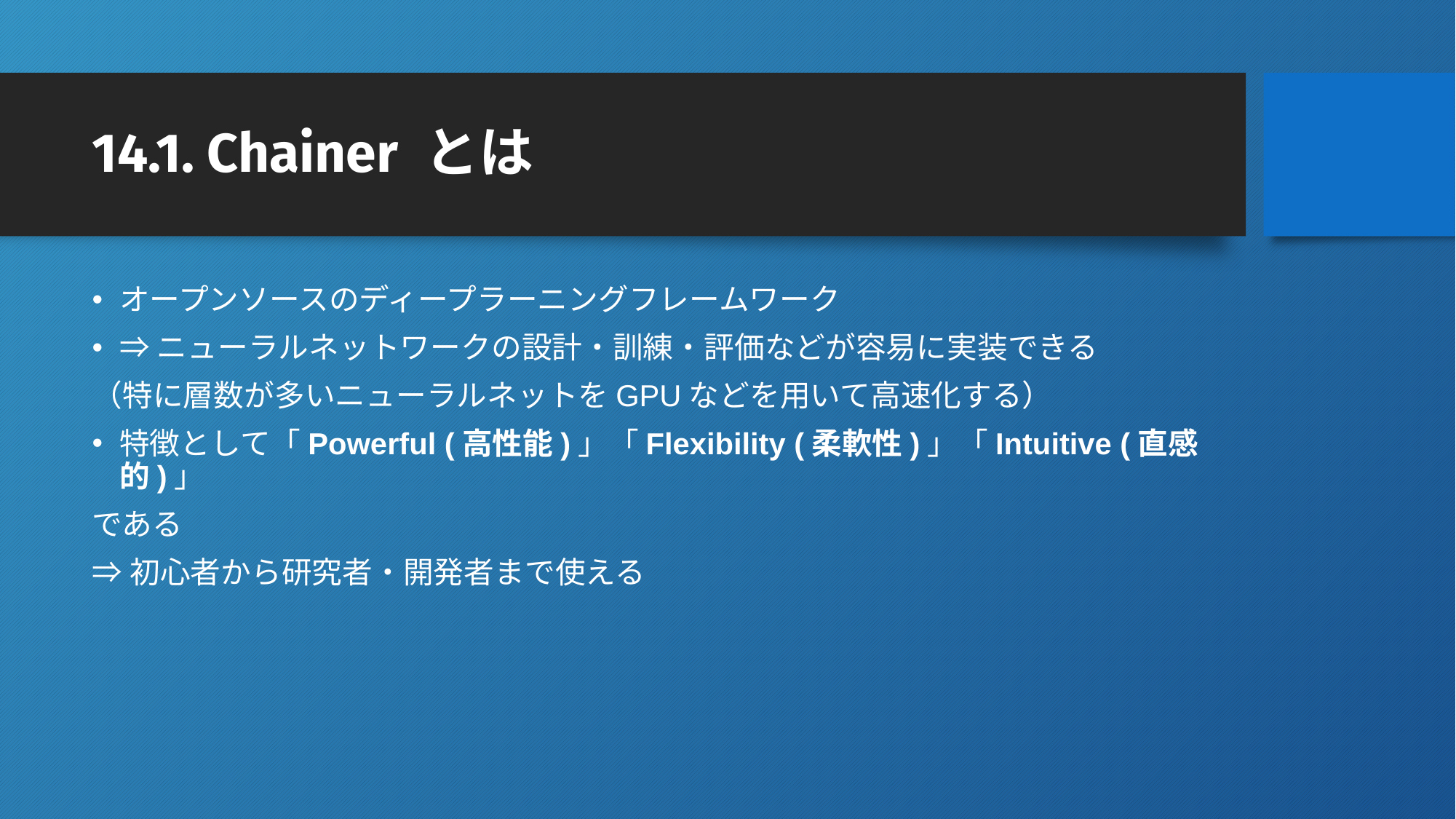

# 14.1. Chainer とは
オープンソースのディープラーニングフレームワーク
⇒ニューラルネットワークの設計・訓練・評価などが容易に実装できる
（特に層数が多いニューラルネットをGPUなどを用いて高速化する）
特徴として「Powerful (高性能)」「Flexibility (柔軟性)」「Intuitive (直感的)」
である
⇒初心者から研究者・開発者まで使える